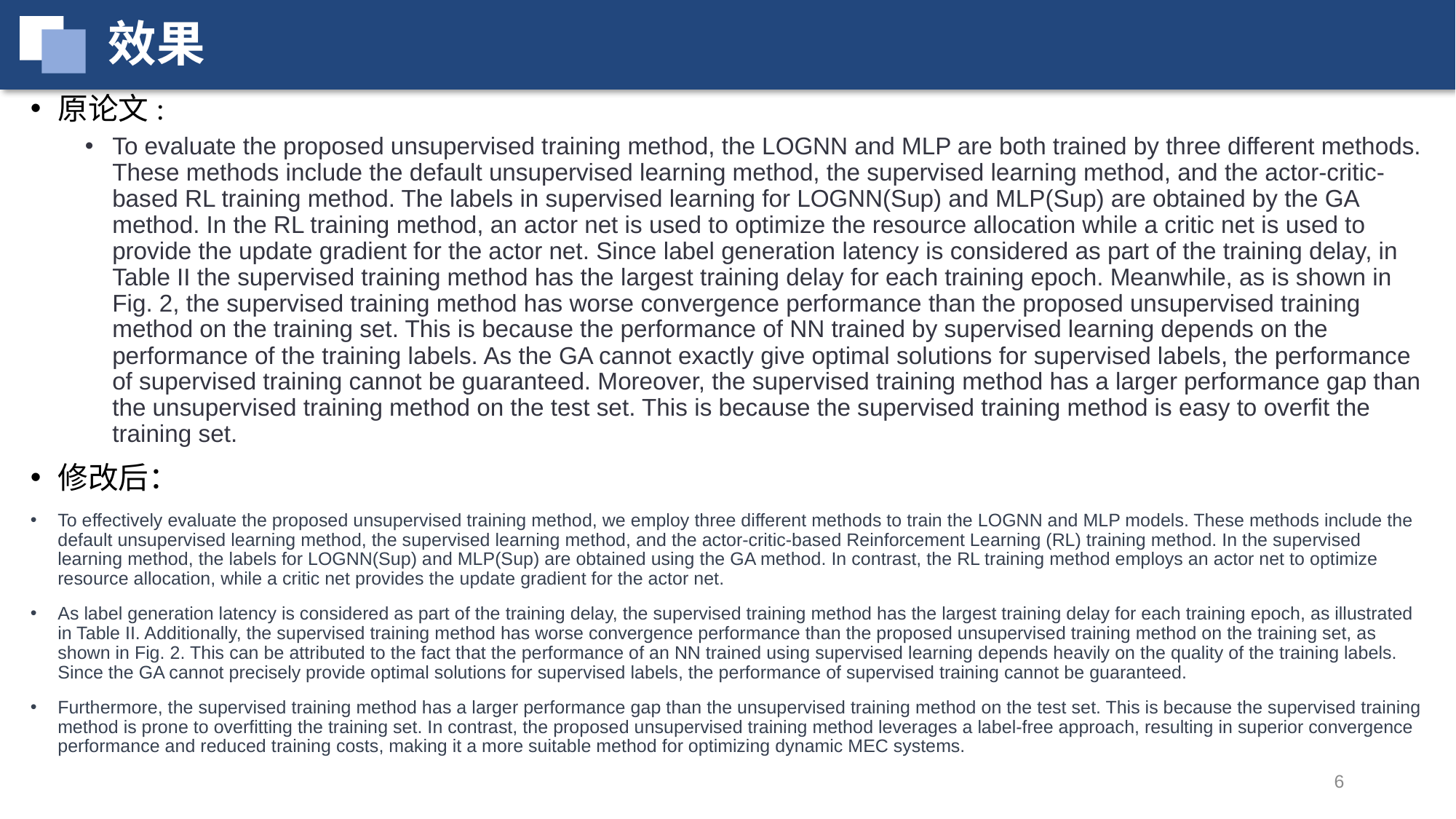

效果

原论文:
To evaluate the proposed unsupervised training method, the LOGNN and MLP are both trained by three different methods. These methods include the default unsupervised learning method, the supervised learning method, and the actor-critic-based RL training method. The labels in supervised learning for LOGNN(Sup) and MLP(Sup) are obtained by the GA method. In the RL training method, an actor net is used to optimize the resource allocation while a critic net is used to provide the update gradient for the actor net. Since label generation latency is considered as part of the training delay, in Table II the supervised training method has the largest training delay for each training epoch. Meanwhile, as is shown in Fig. 2, the supervised training method has worse convergence performance than the proposed unsupervised training method on the training set. This is because the performance of NN trained by supervised learning depends on the performance of the training labels. As the GA cannot exactly give optimal solutions for supervised labels, the performance of supervised training cannot be guaranteed. Moreover, the supervised training method has a larger performance gap than the unsupervised training method on the test set. This is because the supervised training method is easy to overfit the training set.
修改后：
To effectively evaluate the proposed unsupervised training method, we employ three different methods to train the LOGNN and MLP models. These methods include the default unsupervised learning method, the supervised learning method, and the actor-critic-based Reinforcement Learning (RL) training method. In the supervised learning method, the labels for LOGNN(Sup) and MLP(Sup) are obtained using the GA method. In contrast, the RL training method employs an actor net to optimize resource allocation, while a critic net provides the update gradient for the actor net.
As label generation latency is considered as part of the training delay, the supervised training method has the largest training delay for each training epoch, as illustrated in Table II. Additionally, the supervised training method has worse convergence performance than the proposed unsupervised training method on the training set, as shown in Fig. 2. This can be attributed to the fact that the performance of an NN trained using supervised learning depends heavily on the quality of the training labels. Since the GA cannot precisely provide optimal solutions for supervised labels, the performance of supervised training cannot be guaranteed.
Furthermore, the supervised training method has a larger performance gap than the unsupervised training method on the test set. This is because the supervised training method is prone to overfitting the training set. In contrast, the proposed unsupervised training method leverages a label-free approach, resulting in superior convergence performance and reduced training costs, making it a more suitable method for optimizing dynamic MEC systems.
6